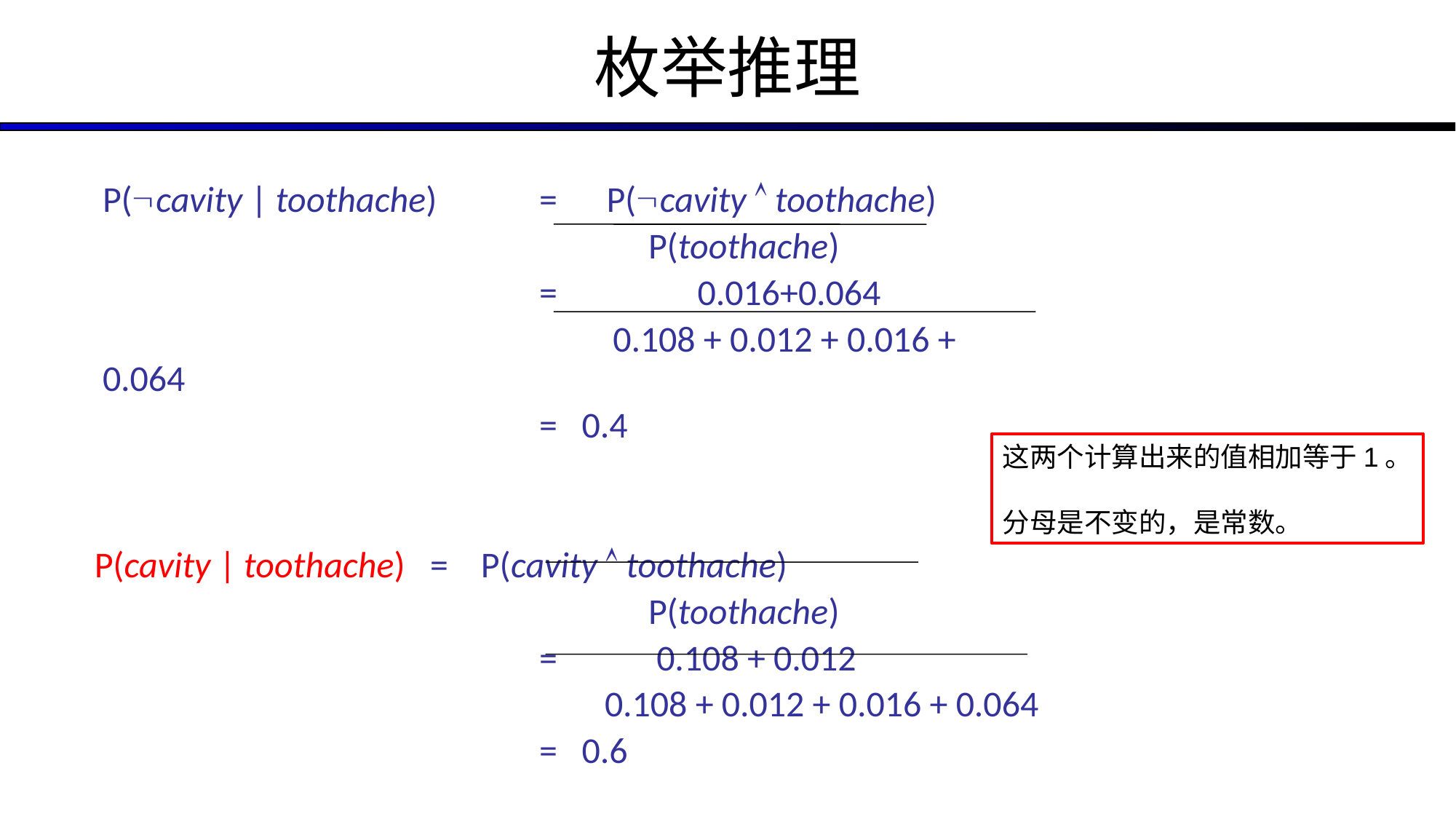

# 枚举推理
	P(¬cavity | toothache) 	=      P(¬cavity ∧ toothache)
						P(toothache)
					= 	      0.016+0.064
					         0.108 + 0.012 + 0.016 + 0.064
					=   0.4

    P(cavity | toothache) 	=    P(cavity ∧ toothache)
						P(toothache)
					= 	 0.108 + 0.012
					        0.108 + 0.012 + 0.016 + 0.064
					=   0.6

这两个计算出来的值相加等于1。

分母是不变的，是常数。